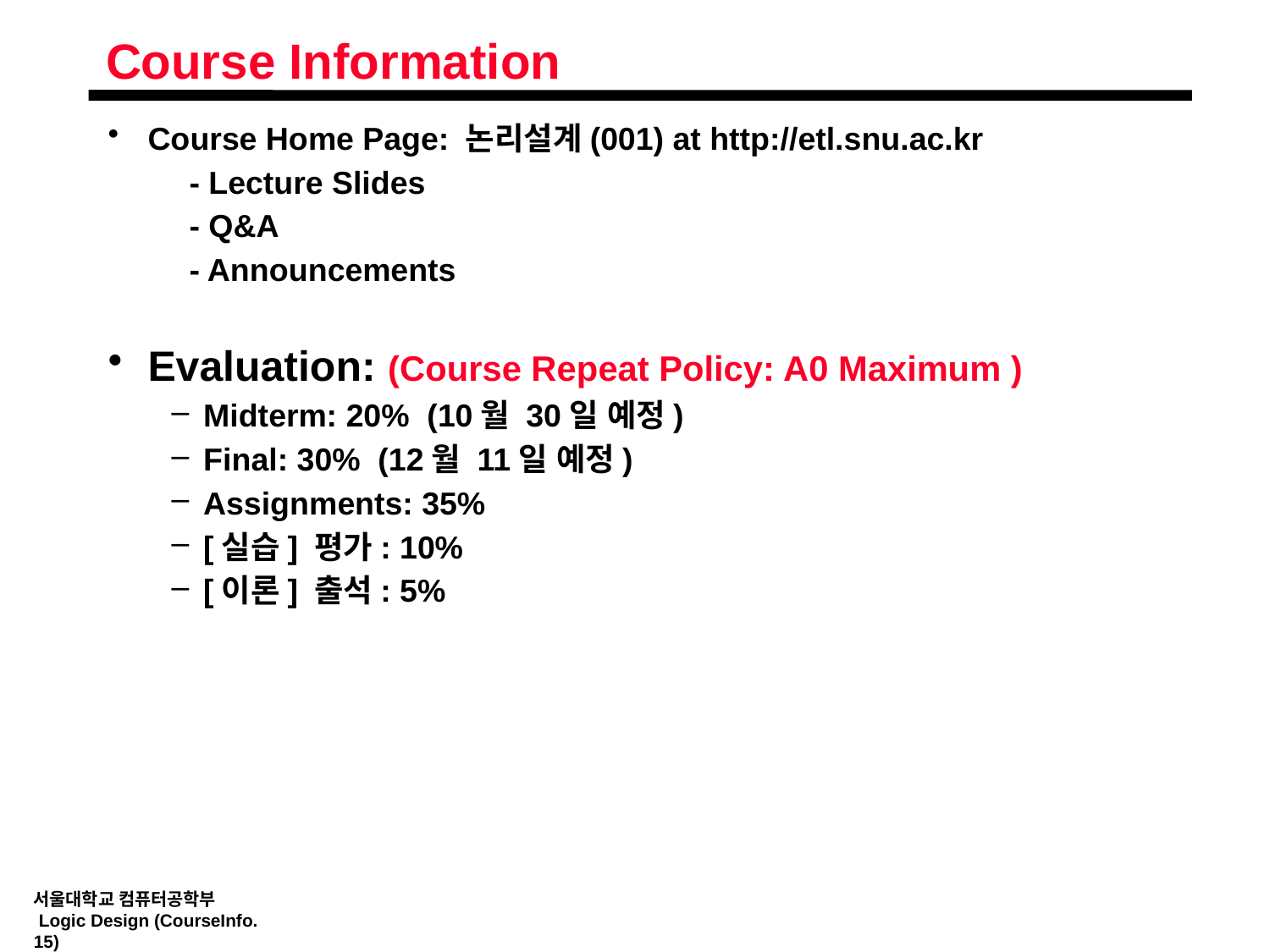

# Course Information
Course Home Page: 논리설계(001) at http://etl.snu.ac.kr
  - Lecture Slides
  - Q&A
  - Announcements

Evaluation: (Course Repeat Policy: A0 Maximum )
Midterm: 20%  (10월 30일 예정)
Final: 30%  (12월 11일 예정)
Assignments: 35%
[실습] 평가: 10%
[이론] 출석: 5%

서울대학교 컴퓨터공학부
 Logic Design (CourseInfo.15)